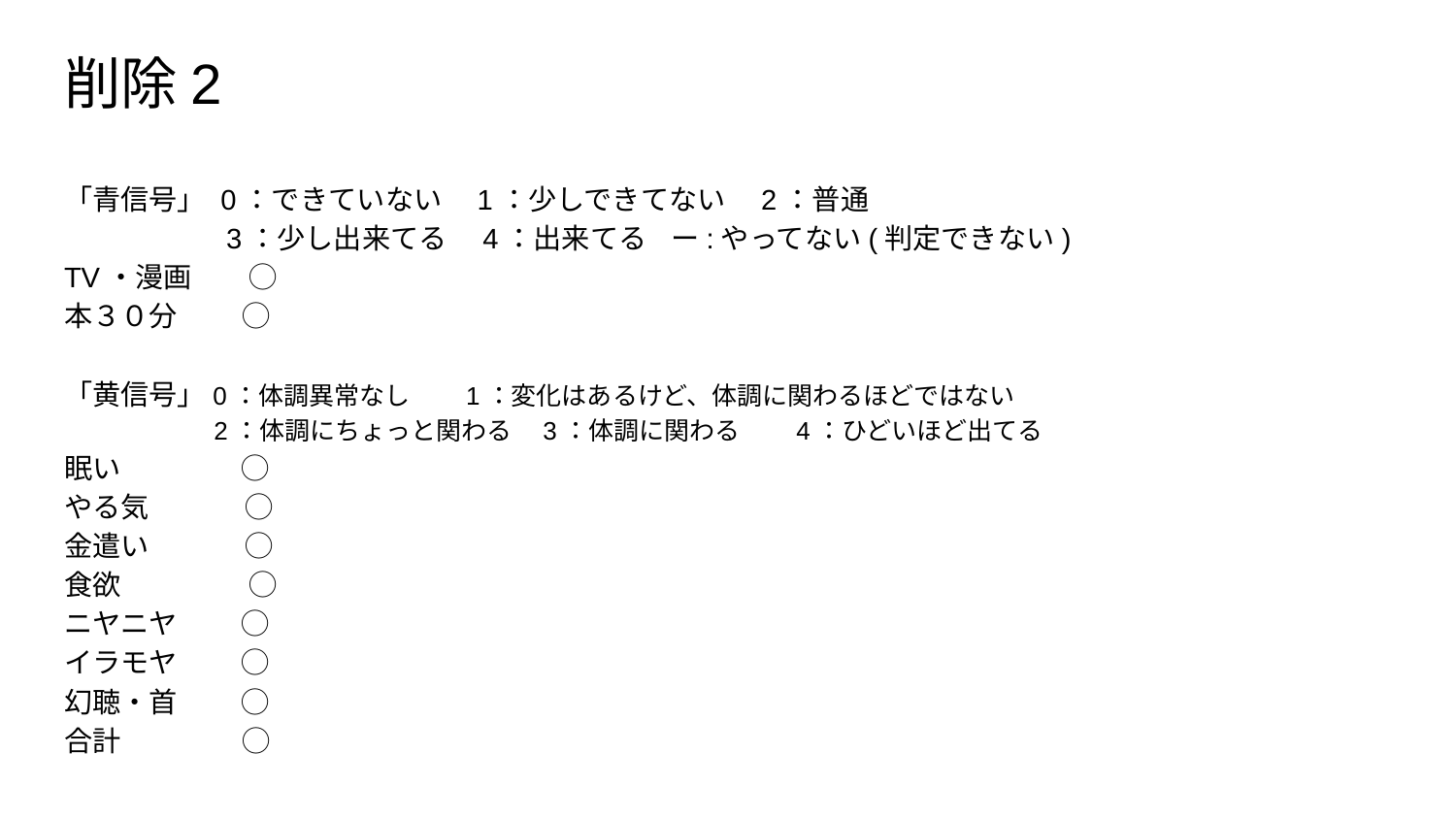

# 削除2
「青信号」 0：できていない　1：少しできてない　2：普通
               　3：少し出来てる　4：出来てる   ー:やってない(判定できない)
TV・漫画　　◯
本３０分　　 ◯

「黄信号」0：体調異常なし　　1：変化はあるけど、体調に関わるほどではない
                　2：体調にちょっと関わる　3：体調に関わる　　4：ひどいほど出てる
眠い               ◯
やる気            ◯
金遣い            ◯
食欲                ◯
ニヤニヤ        ◯
イラモヤ        ◯
幻聴・首        ◯
合計　　　　 ◯